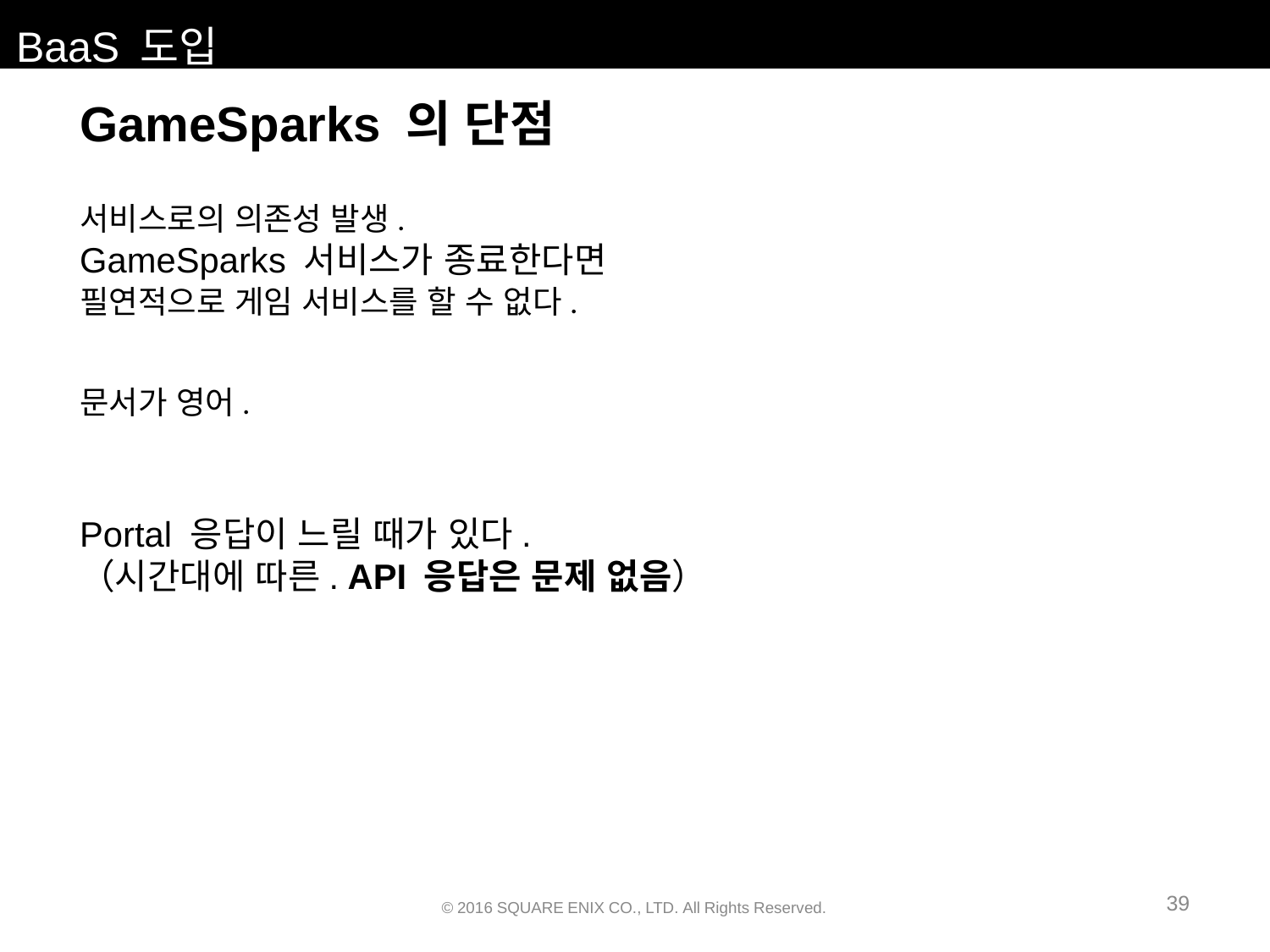

BaaS 도입

	GameSparks 의 단점

	서비스로의 의존성 발생.
	GameSparks 서비스가 종료한다면
	필연적으로 게임 서비스를 할 수 없다.

	문서가 영어.

	Portal 응답이 느릴 때가 있다.
	（시간대에 따른. API 응답은 문제 없음）
39
© 2016 SQUARE ENIX CO., LTD. All Rights Reserved.